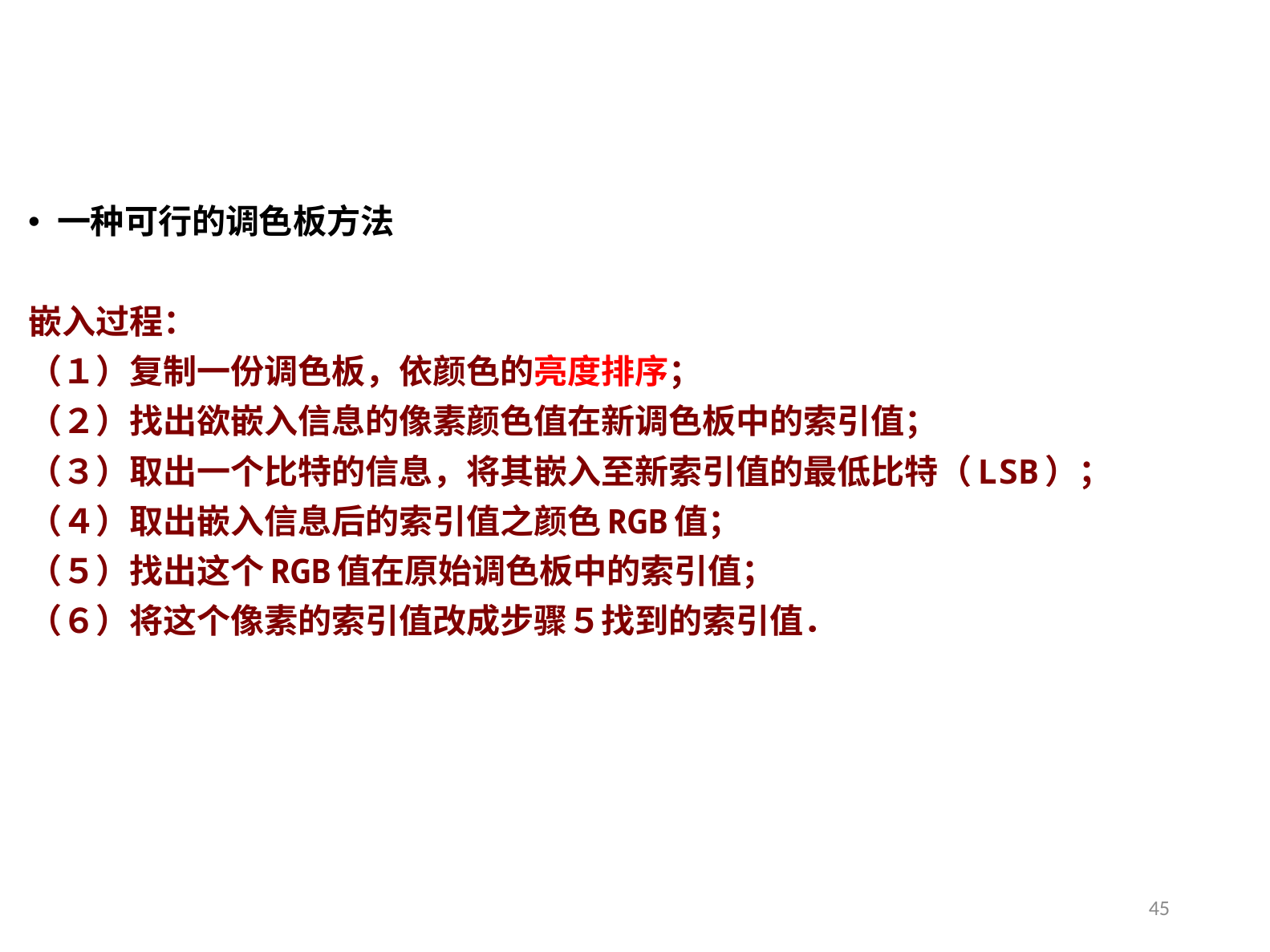

一种可行的调色板方法

嵌入过程：
（１）复制一份调色板，依颜色的亮度排序；
（２）找出欲嵌入信息的像素颜色值在新调色板中的索引值；
（３）取出一个比特的信息，将其嵌入至新索引值的最低比特（LSB）；
（４）取出嵌入信息后的索引值之颜色RGB值；
（５）找出这个RGB值在原始调色板中的索引值；
（６）将这个像素的索引值改成步骤５找到的索引值．
45